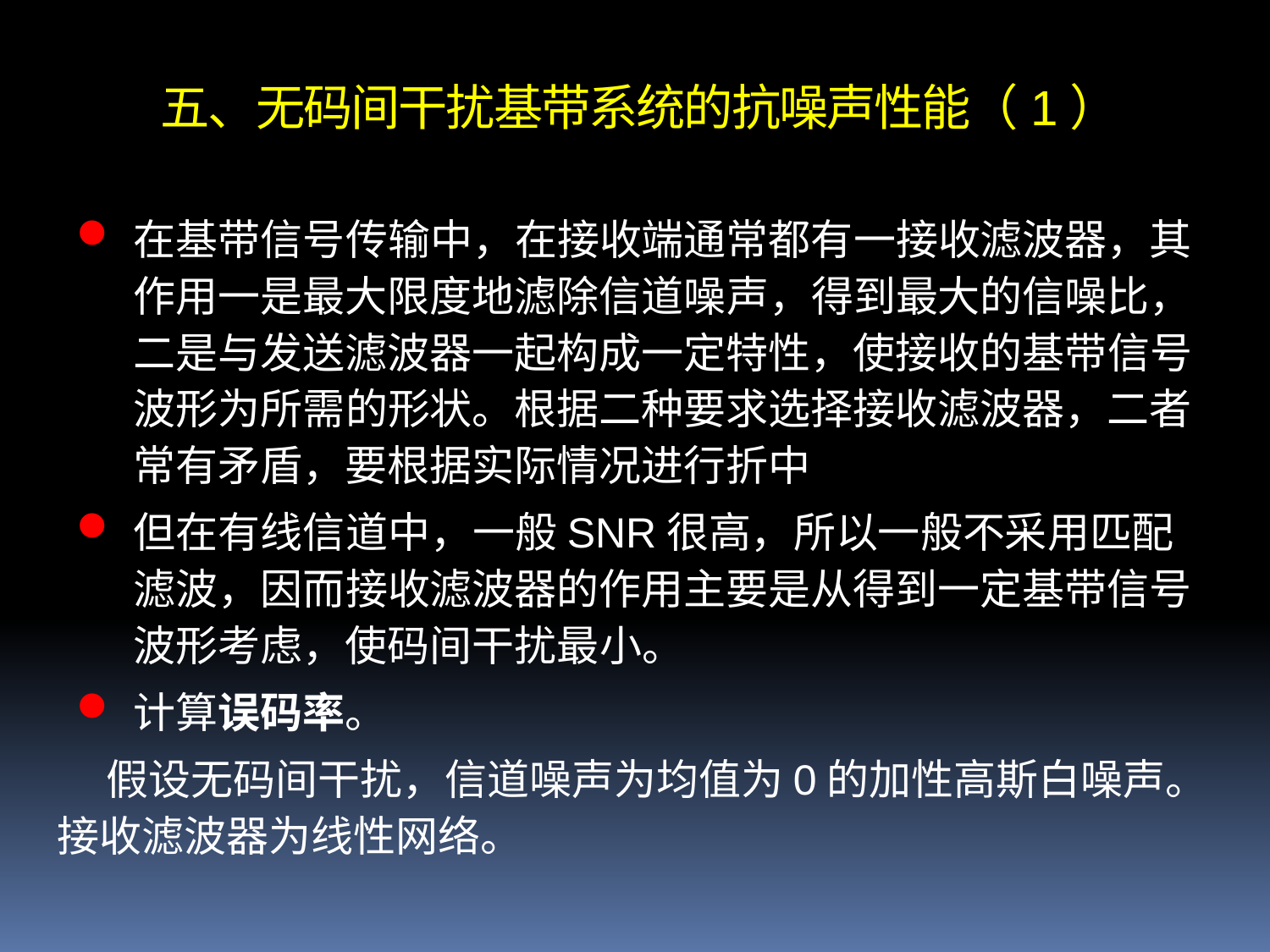

五、无码间干扰基带系统的抗噪声性能（1）
在基带信号传输中，在接收端通常都有一接收滤波器，其作用一是最大限度地滤除信道噪声，得到最大的信噪比，二是与发送滤波器一起构成一定特性，使接收的基带信号波形为所需的形状。根据二种要求选择接收滤波器，二者常有矛盾，要根据实际情况进行折中
但在有线信道中，一般SNR很高，所以一般不采用匹配滤波，因而接收滤波器的作用主要是从得到一定基带信号波形考虑，使码间干扰最小。
计算误码率。
    假设无码间干扰，信道噪声为均值为0的加性高斯白噪声。接收滤波器为线性网络。